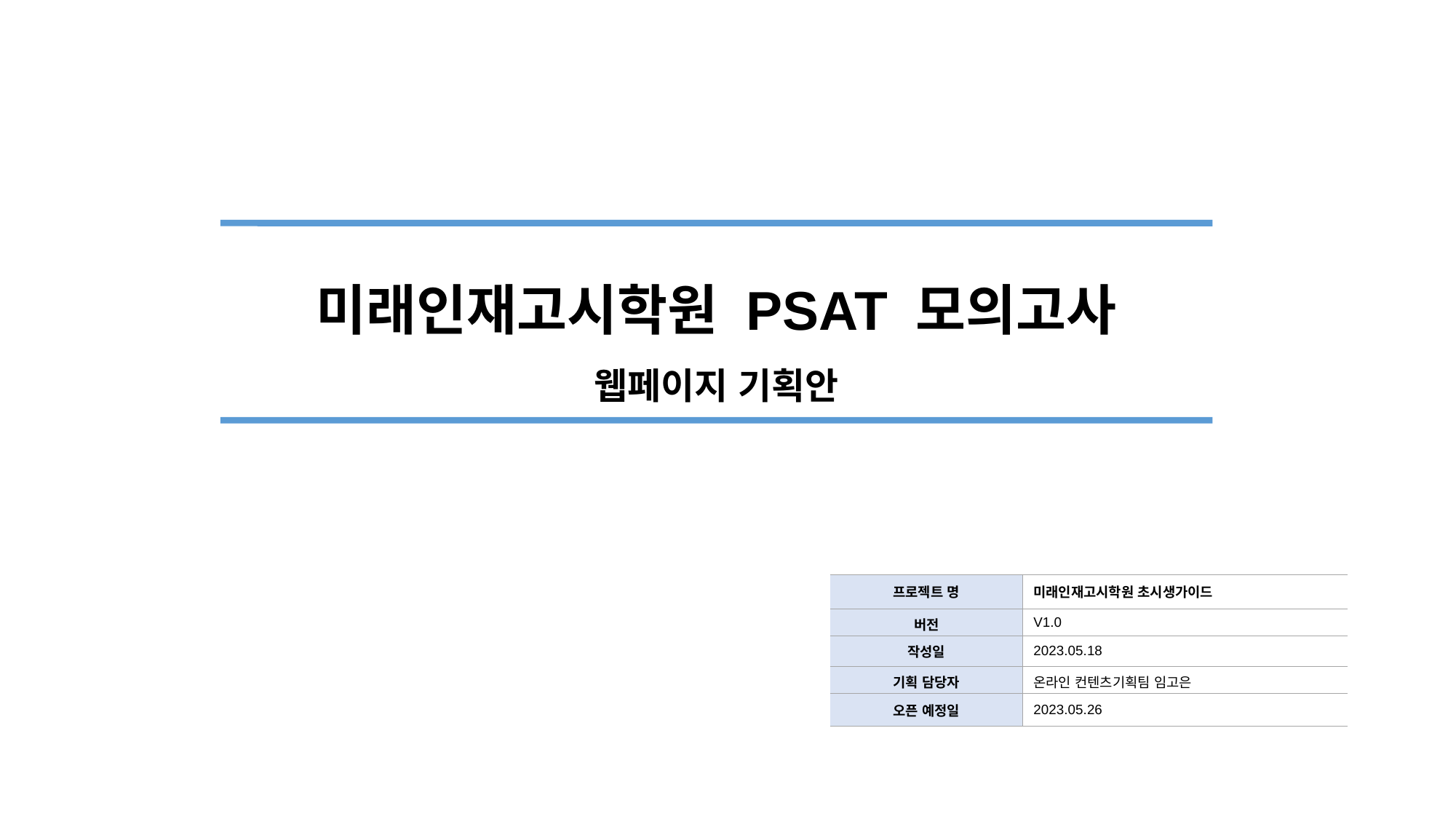

미래인재고시학원 PSAT 모의고사
웹페이지 기획안

| 프로젝트 명 | 미래인재고시학원 초시생가이드 |
| --- | --- |
| 버전 | V1.0 |
| 작성일 | 2023.05.18 |
| 기획 담당자 | 온라인 컨텐츠기획팀 임고은 |
| 오픈 예정일 | 2023.05.26 |